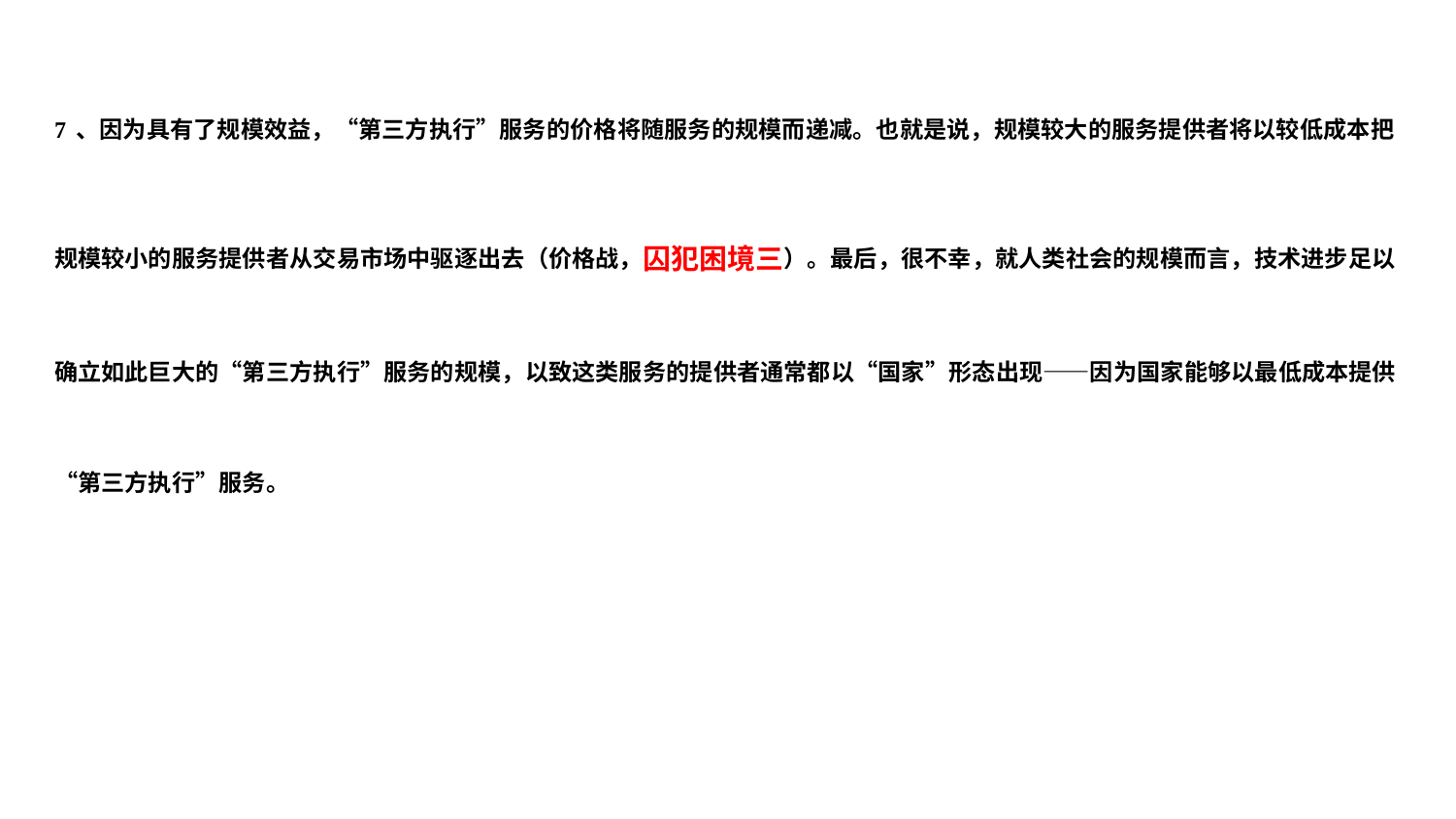

7、因为具有了规模效益，“第三方执行”服务的价格将随服务的规模而递减。也就是说，规模较大的服务提供者将以较低成本把规模较小的服务提供者从交易市场中驱逐出去（价格战，囚犯困境三）。最后，很不幸，就人类社会的规模而言，技术进步足以确立如此巨大的“第三方执行”服务的规模，以致这类服务的提供者通常都以“国家”形态出现——因为国家能够以最低成本提供“第三方执行”服务。